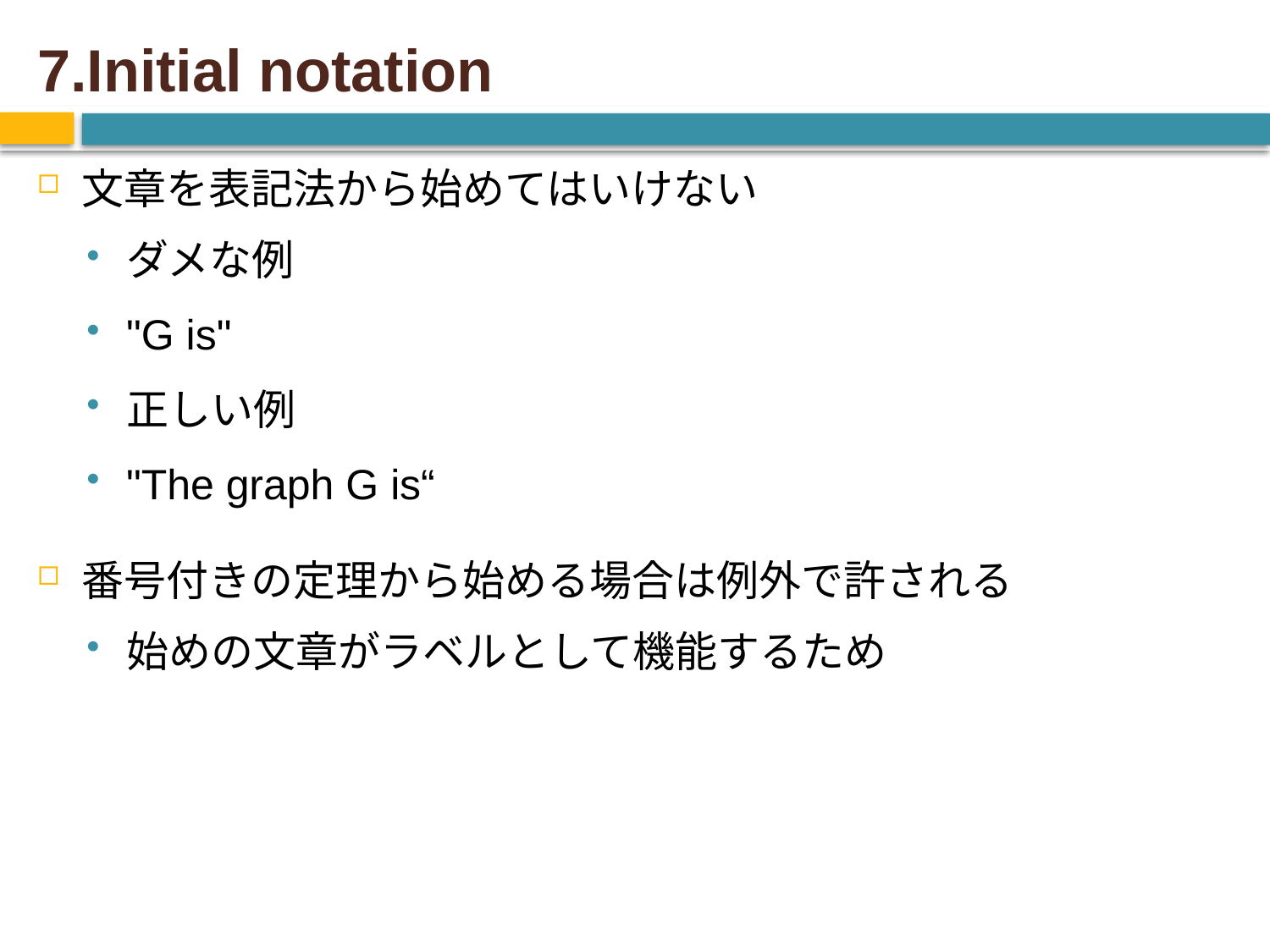

# 7.Initial notation
文章を表記法から始めてはいけない
ダメな例
"G is"
正しい例
"The graph G is“
番号付きの定理から始める場合は例外で許される
始めの文章がラベルとして機能するため